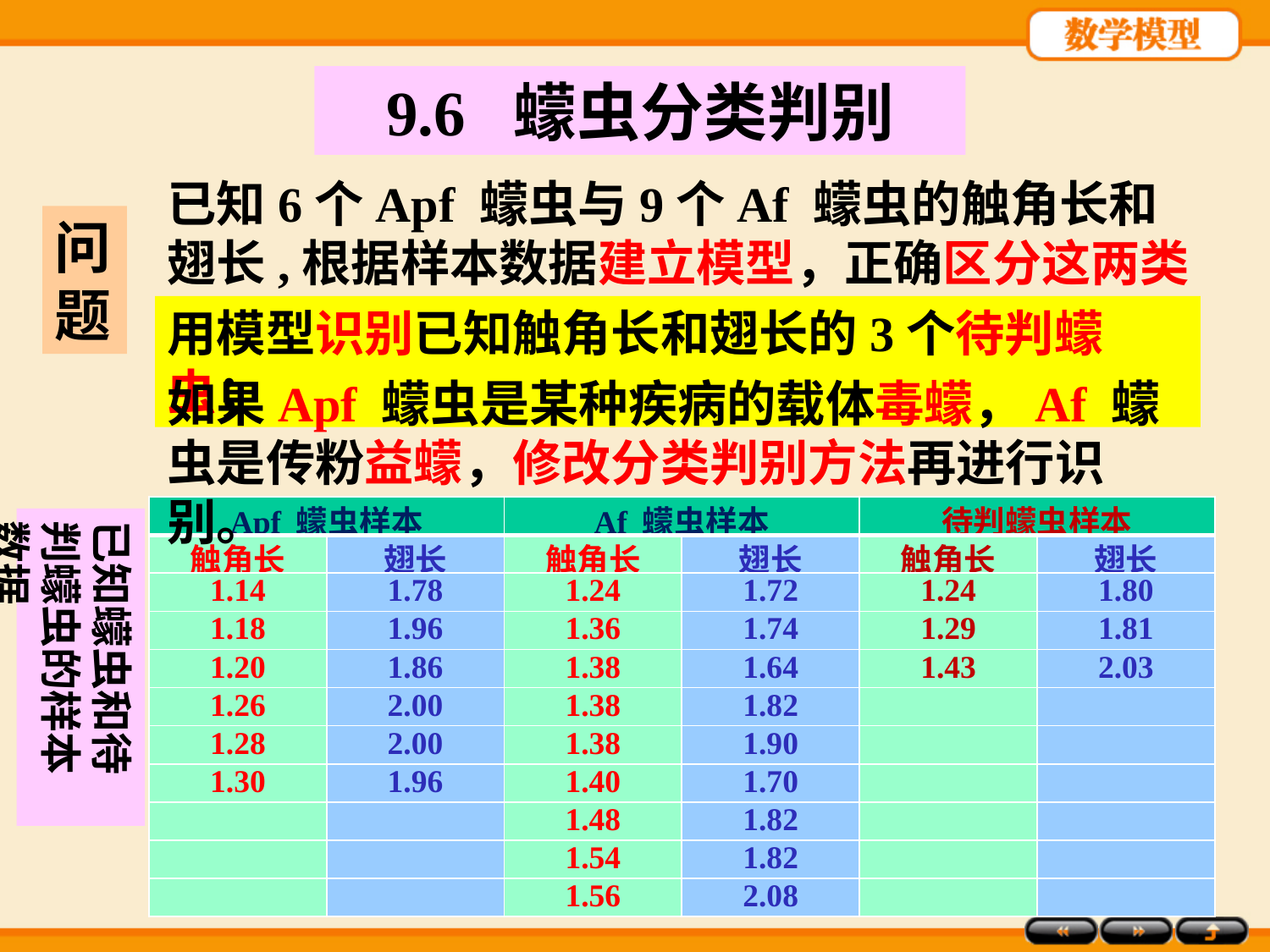

9.6	蠓虫分类判别
已知6个Apf 蠓虫与9个Af 蠓虫的触角长和翅长,根据样本数据建立模型，正确区分这两类蠓虫；
问题
用模型识别已知触角长和翅长的3个待判蠓虫；
如果Apf 蠓虫是某种疾病的载体毒蠓，Af 蠓虫是传粉益蠓，修改分类判别方法再进行识别。
| Apf 蠓虫样本 |  | Af 蠓虫样本 |  | 待判蠓虫样本 |  |
| --- | --- | --- | --- | --- | --- |
| 触角长 | 翅长 | 触角长 | 翅长 | 触角长 | 翅长 |
| 1.14 | 1.78 | 1.24 | 1.72 | 1.24 | 1.80 |
| 1.18 | 1.96 | 1.36 | 1.74 | 1.29 | 1.81 |
| 1.20 | 1.86 | 1.38 | 1.64 | 1.43 | 2.03 |
| 1.26 | 2.00 | 1.38 | 1.82 |  |  |
| 1.28 | 2.00 | 1.38 | 1.90 |  |  |
| 1.30 | 1.96 | 1.40 | 1.70 |  |  |
|  |  | 1.48 | 1.82 |  |  |
|  |  | 1.54 | 1.82 |  |  |
|  |  | 1.56 | 2.08 |  |  |
已知蠓虫和待判蠓虫的样本数据